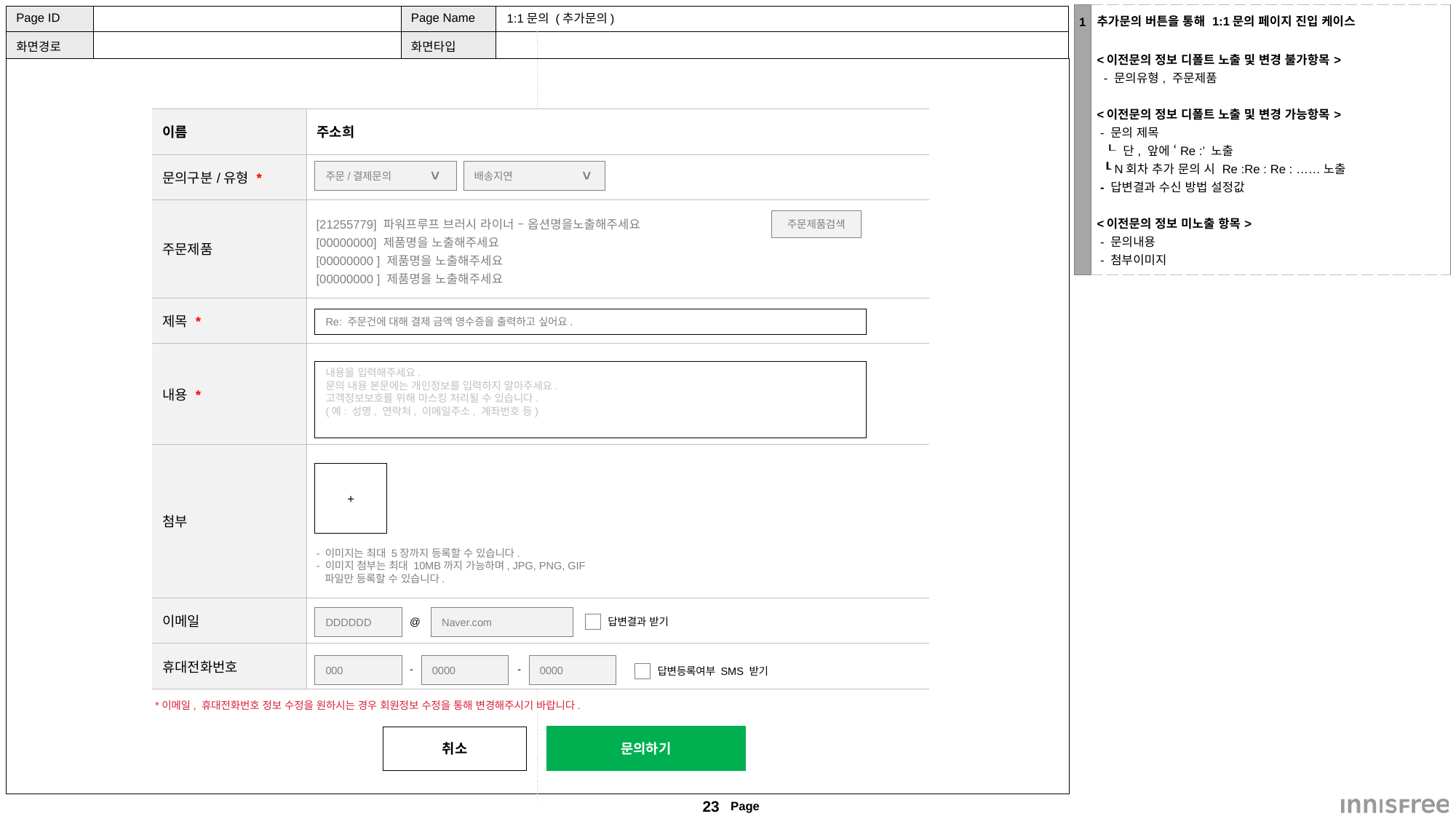

| 1 | 추가문의 버튼을 통해 1:1문의 페이지 진입 케이스 <이전문의 정보 디폴트 노출 및 변경 불가항목> - 문의유형, 주문제품 <이전문의 정보 디폴트 노출 및 변경 가능항목> - 문의 제목 ┖ 단, 앞에 ‘Re :’ 노출 ┖ N회차 추가 문의 시 Re :Re : Re : ……노출 - 답변결과 수신 방법 설정값 <이전문의 정보 미노출 항목> - 문의내용 - 첨부이미지 |
| --- | --- |

# 1:1문의 (추가문의)
| 이름 | 주소희 |
| --- | --- |
| 문의구분/유형 \* |  |
| 주문제품 |  |
| 제목 \* |  |
| 내용 \* |  |
| 첨부 |  |
| 이메일 |  |
| 휴대전화번호 |  |
1:1 문의전에 꼭! 확인해주세요
1:1 고객문의 처리시간은 09:00 ~18:00 입니다. (문의는 24시간 언제나 가능합니다.)
최단시간 내에 접수사항을 조치하여 해결해 드리도록 하겠습니다.
피해 발생시에는 공정거래위원회 소비자분쟁해결기준에 의거해서 처리됩니다.
상담내용 본문에는 개인정보를 입력하지 말아주세요. 고객정보 보호를 위해 마스킹 처리될 수 있습니다.
(예: 성명, 연락처, 이메일주소, 계좌번호 등)
>
>
주문/결제문의
배송지연
[21255779] 파워프루프 브러시 라이너 – 옵션명을노출해주세요
[00000000] 제품명을 노출해주세요
[00000000 ] 제품명을 노출해주세요
[00000000 ] 제품명을 노출해주세요
주문제품검색
Re: 주문건에 대해 결제 금액 영수증을 출력하고 싶어요.
내용을 입력해주세요.
문의 내용 본문에는 개인정보를 입력하지 말아주세요.
고객정보보호를 위해 마스킹 처리될 수 있습니다.
(예: 성명, 연락처, 이메일주소, 계좌번호 등)
+
- 이미지는 최대 5장까지 등록할 수 있습니다.
- 이미지 첨부는 최대 10MB까지 가능하며, JPG, PNG, GIF
  파일만 등록할 수 있습니다.
DDDDDD
Naver.com
@
답변결과 받기

000
0000
0000
-
-
답변등록여부 SMS 받기

*이메일, 휴대전화번호 정보 수정을 원하시는 경우 회원정보 수정을 통해 변경해주시기 바랍니다.
취소
문의하기